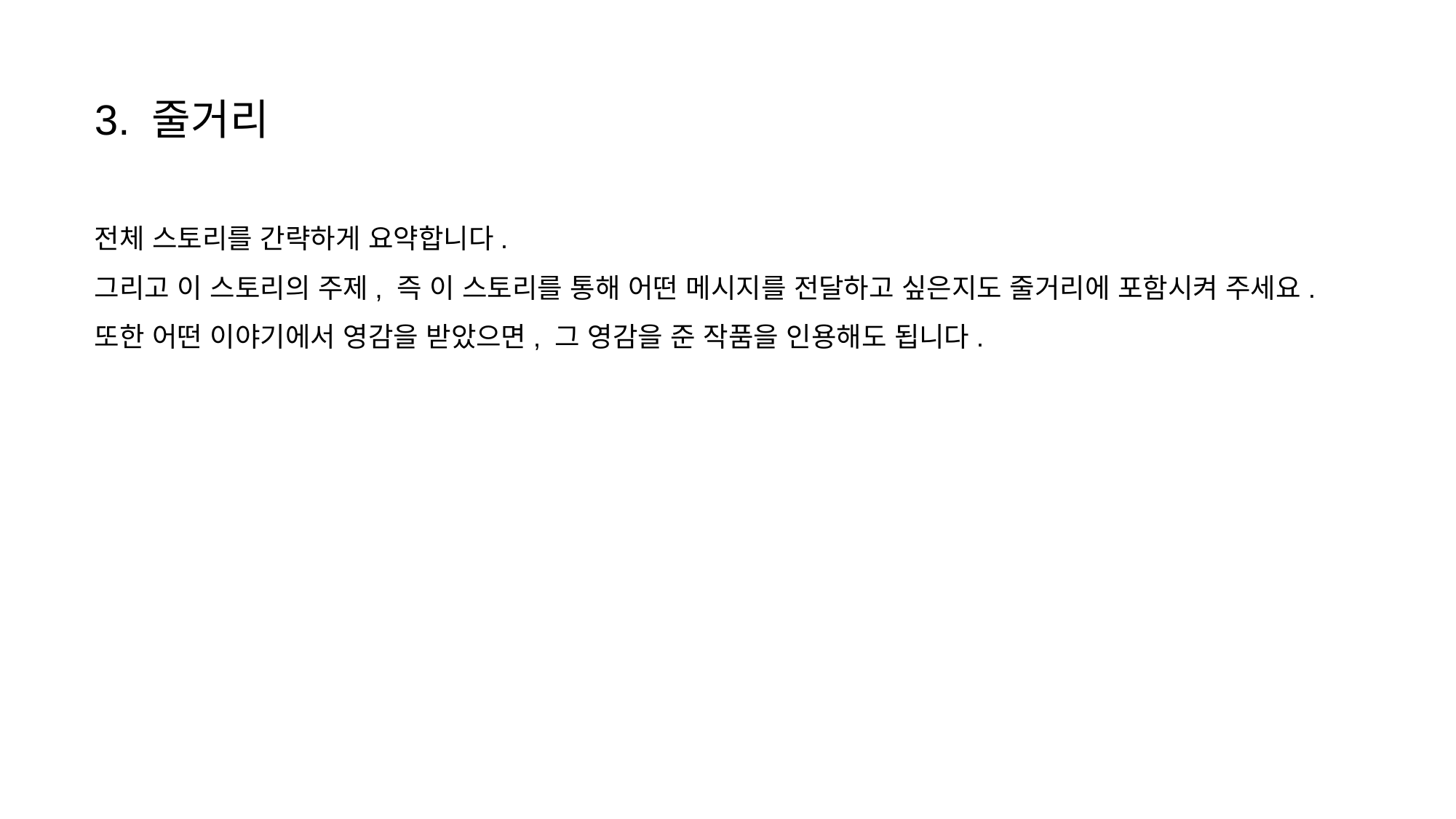

3. 줄거리
전체 스토리를 간략하게 요약합니다.
그리고 이 스토리의 주제, 즉 이 스토리를 통해 어떤 메시지를 전달하고 싶은지도 줄거리에 포함시켜 주세요.
또한 어떤 이야기에서 영감을 받았으면, 그 영감을 준 작품을 인용해도 됩니다.